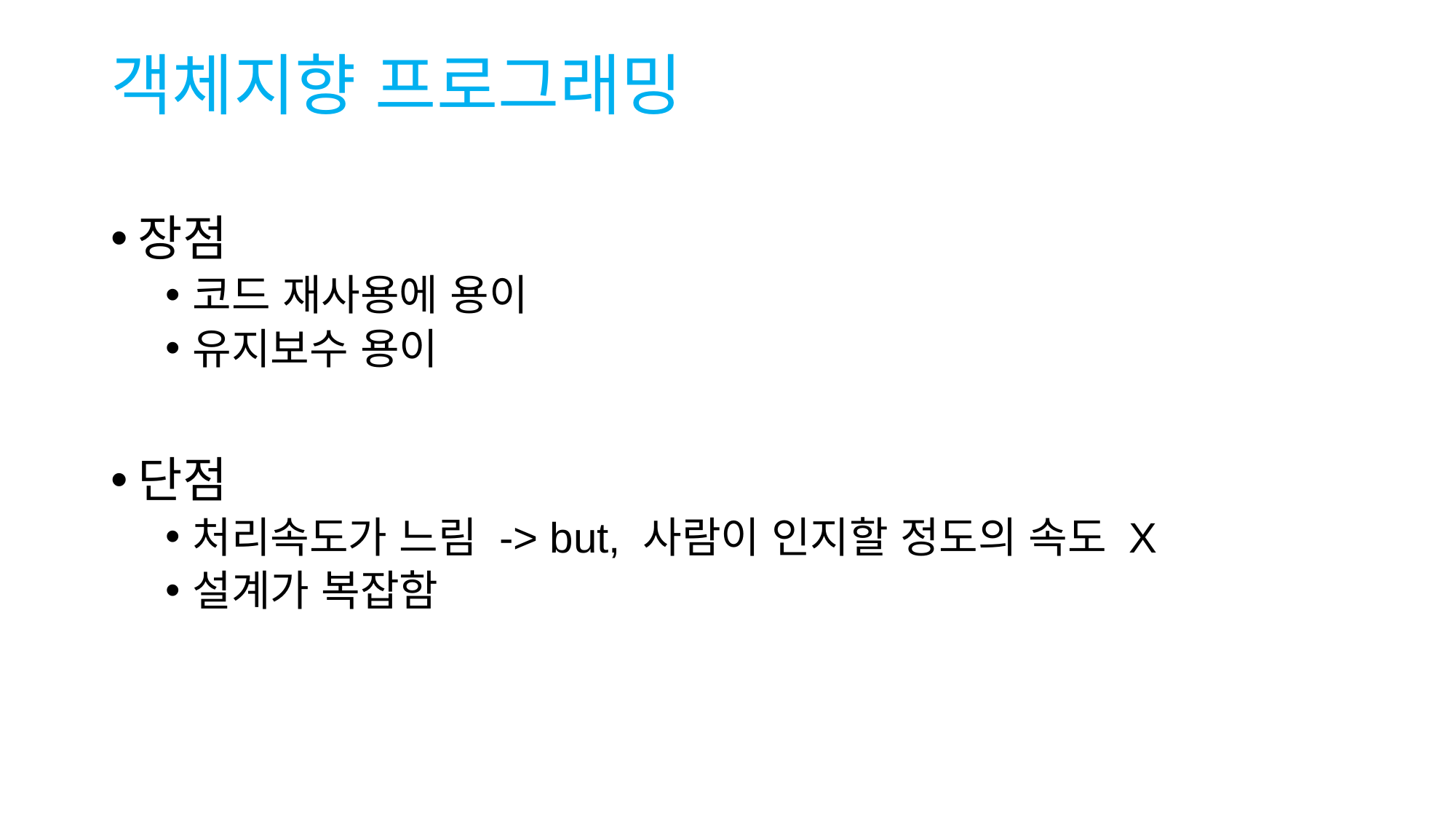

# 객체지향 프로그래밍
장점
코드 재사용에 용이
유지보수 용이

단점
처리속도가 느림 -> but, 사람이 인지할 정도의 속도 X
설계가 복잡함